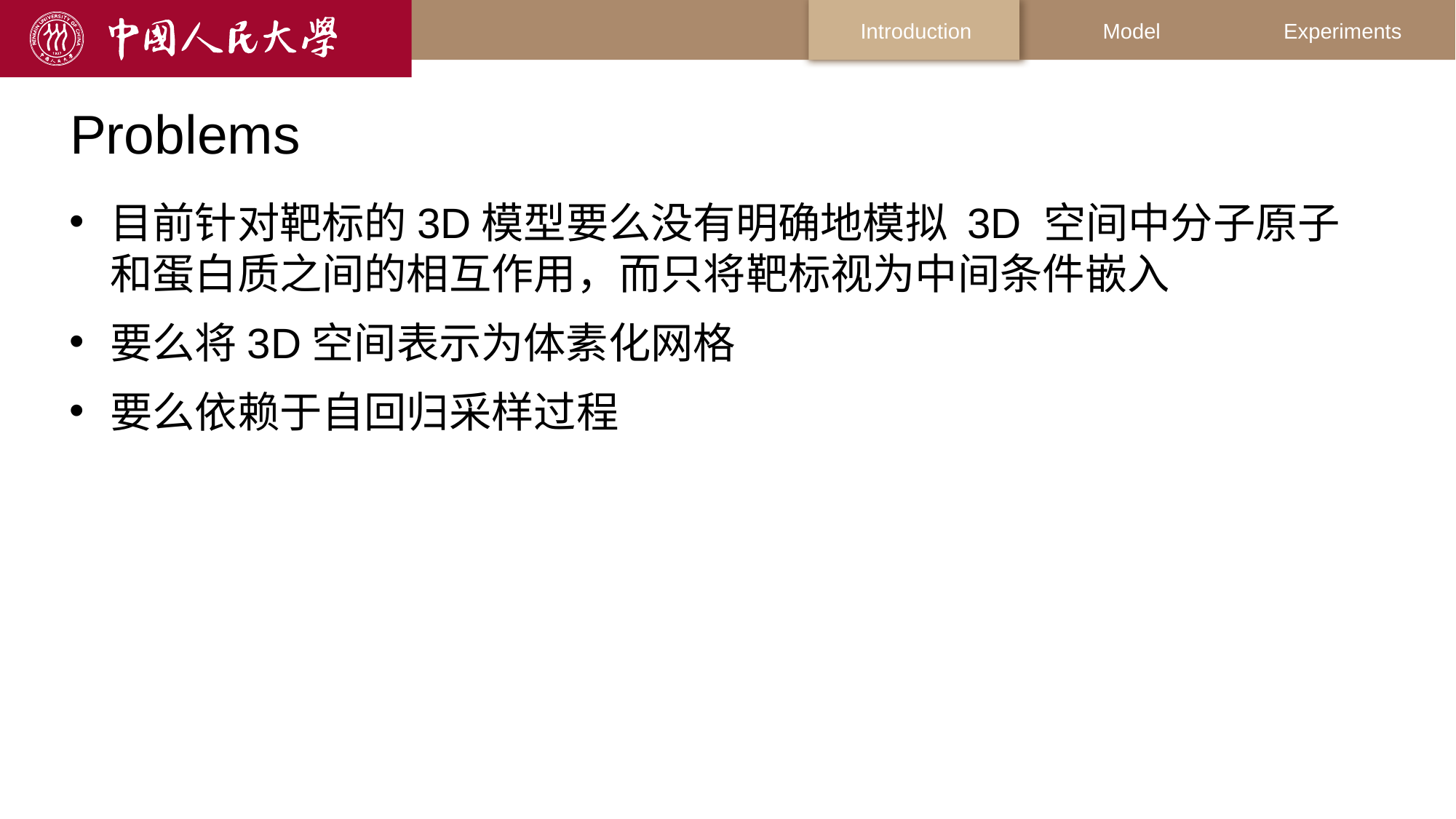

Introduction
Model
Experiments

Problems
目前针对靶标的3D模型要么没有明确地模拟 3D 空间中分子原子和蛋白质之间的相互作用，而只将靶标视为中间条件嵌入
要么将3D空间表示为体素化网格
要么依赖于自回归采样过程